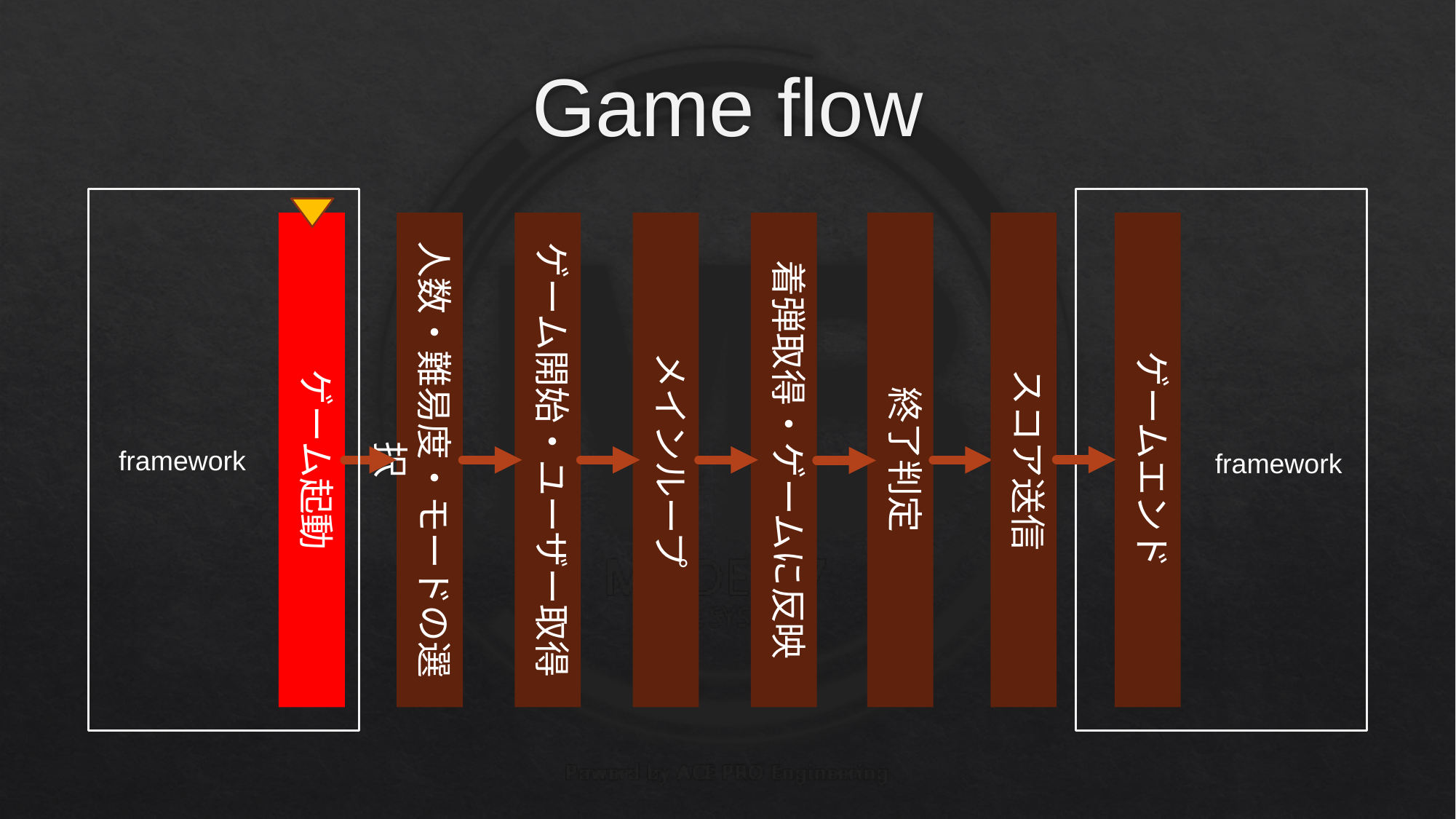

Game flow

メインループ
着弾取得・ゲームに反映
終了判定
スコア送信
ゲームエンド
ゲーム起動
人数・難易度・モードの選択
ゲーム開始・ユーザー取得
framework
framework